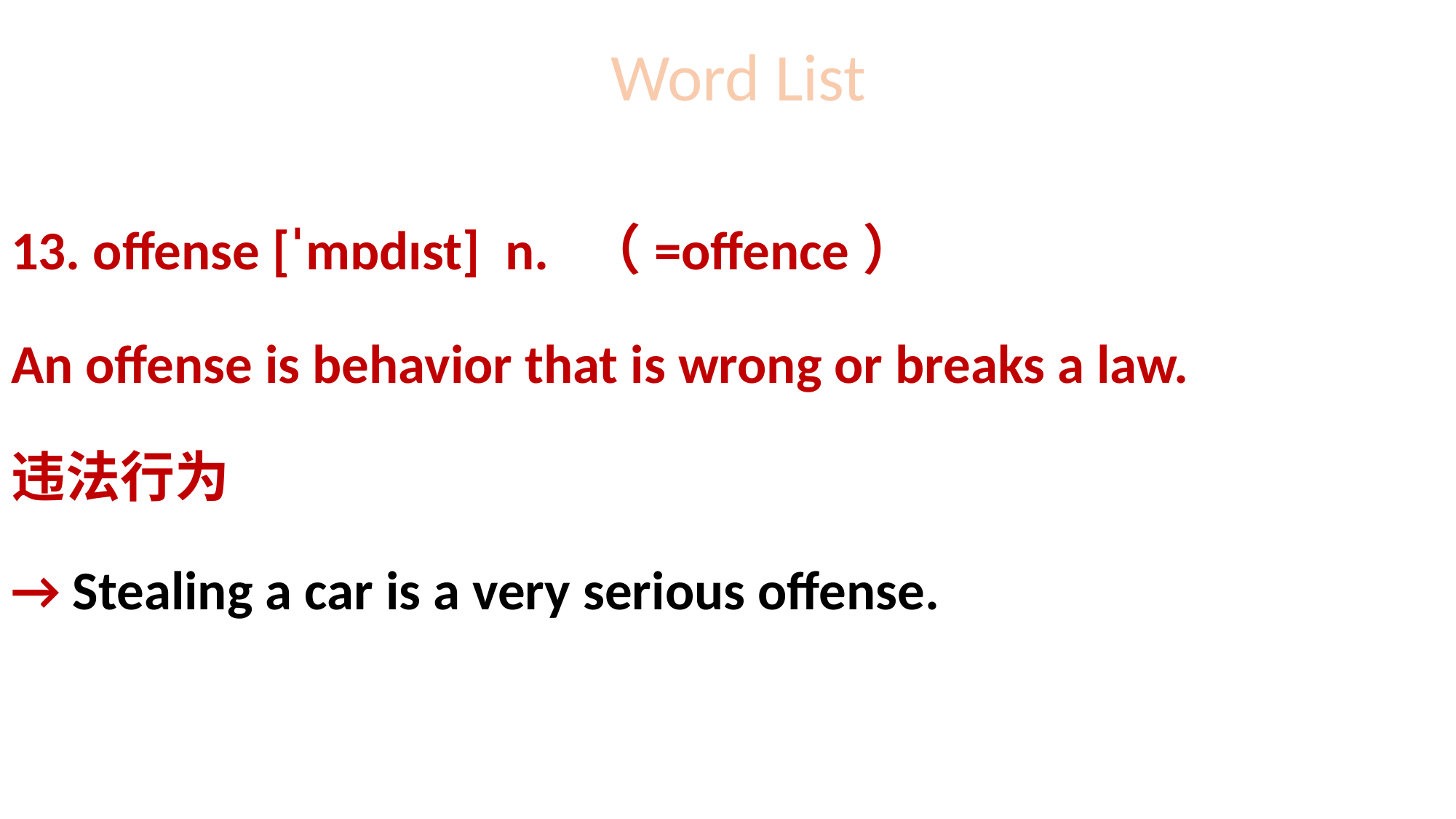

# Word List
13. offense [ˈmɒdɪst]  n.  （=offence）
An offense is behavior that is wrong or breaks a law.
违法行为
→ Stealing a car is a very serious offense.